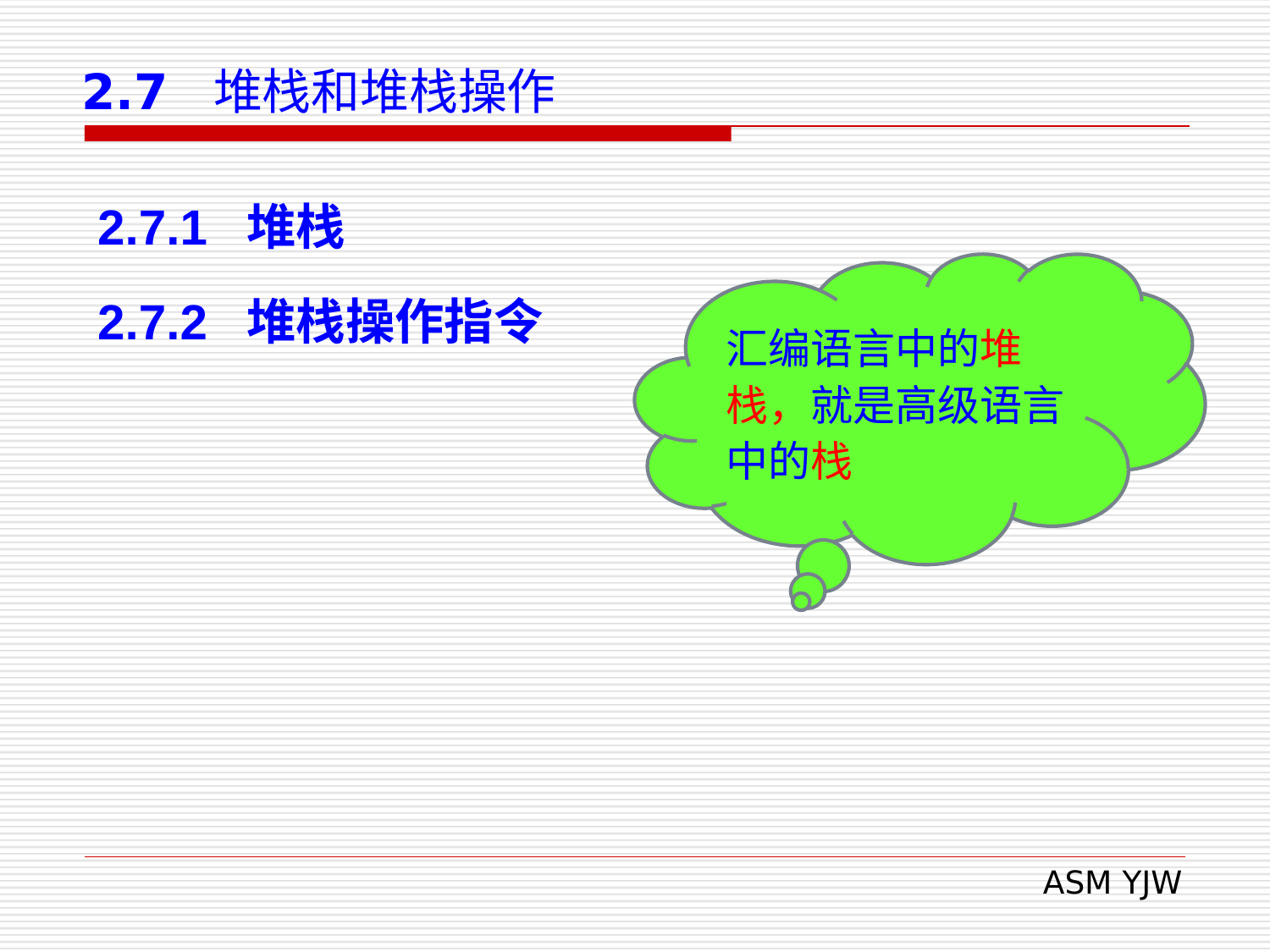

# 2.7  堆栈和堆栈操作
2.7.1  堆栈
2.7.2  堆栈操作指令

汇编语言中的堆栈，就是高级语言中的栈